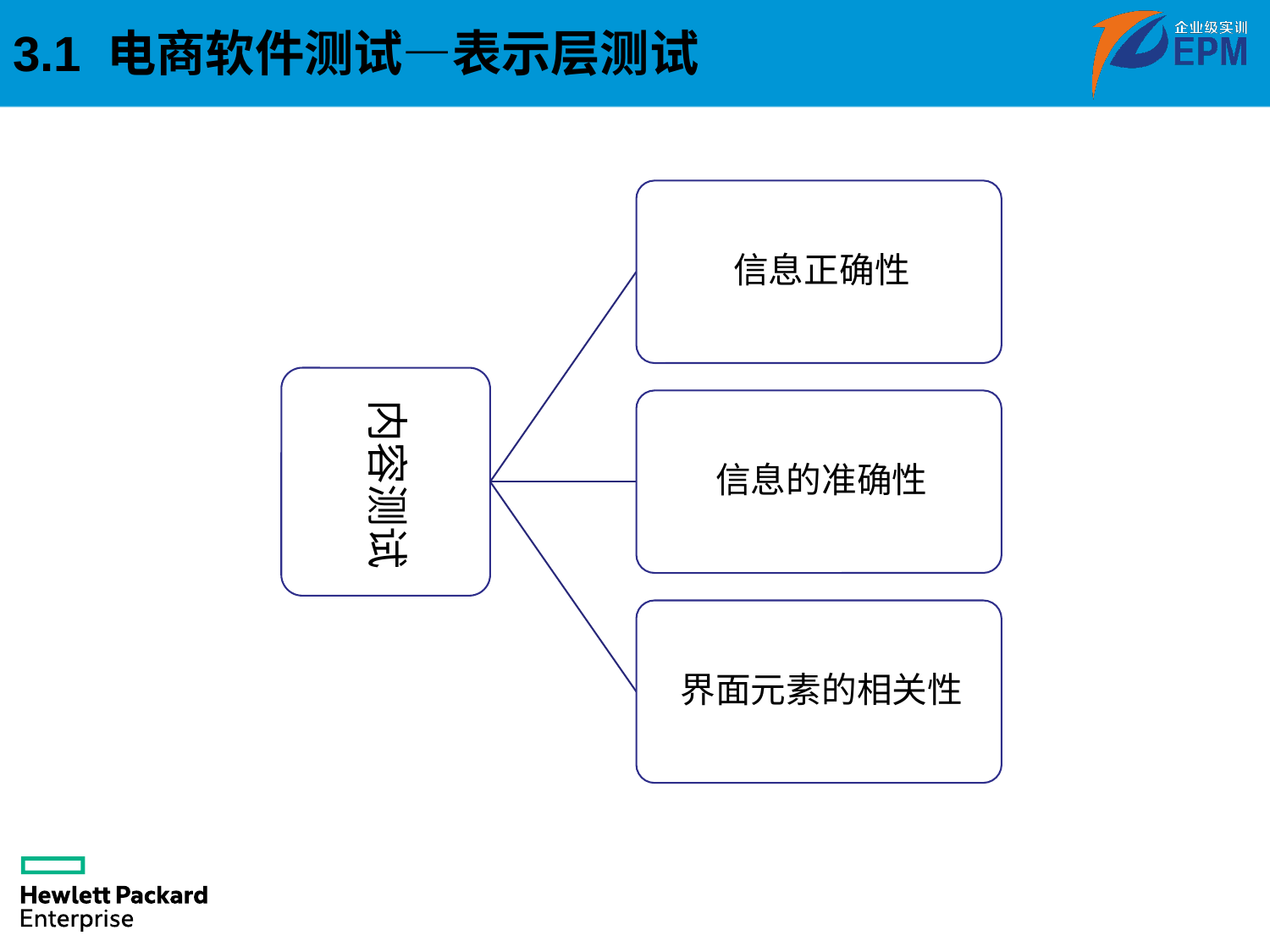

# 3.1 电商软件测试—表示层测试
内容测试

信息正确性

信息的准确性

界面元素的相关性